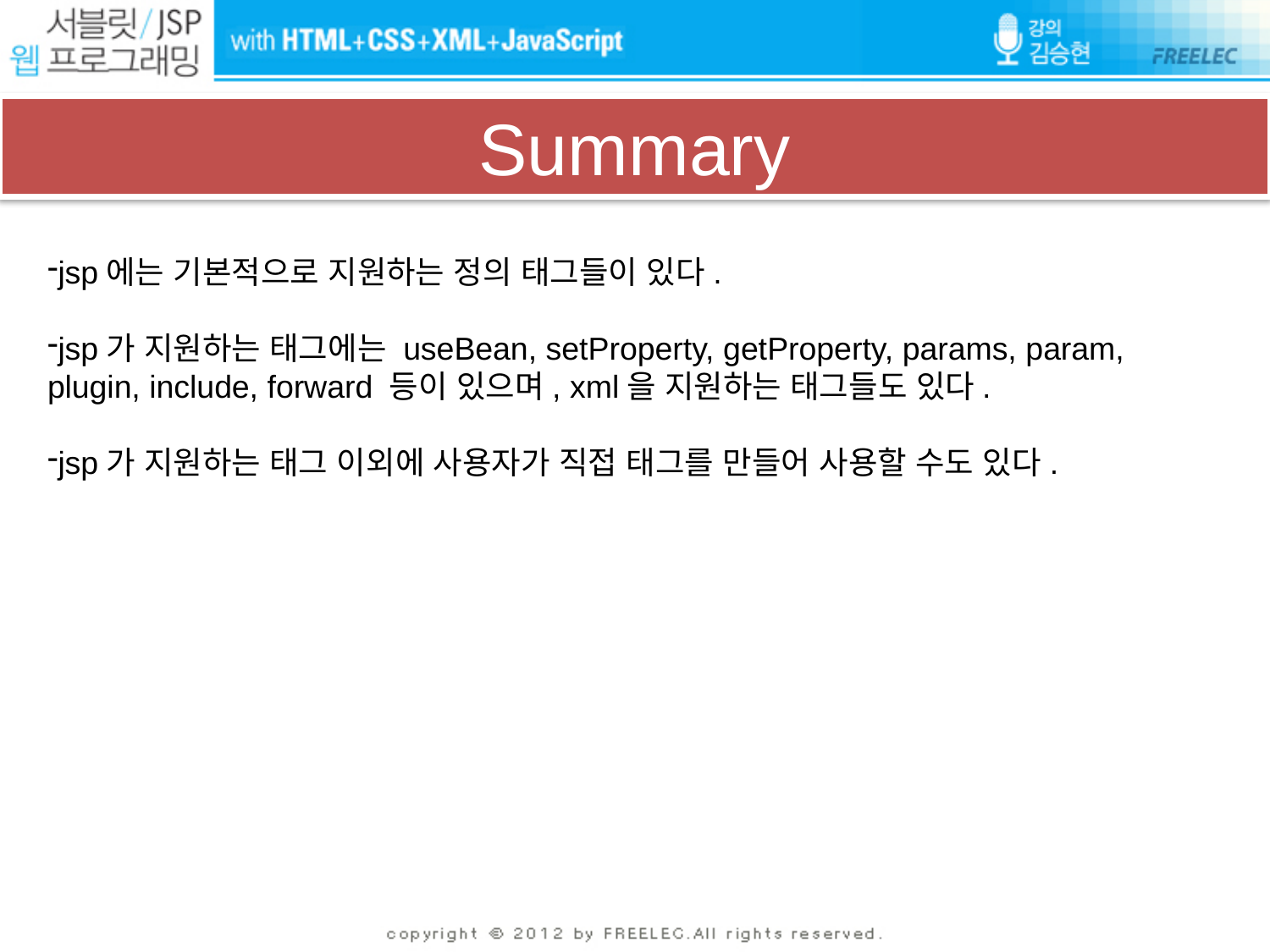

# Summary
jsp에는 기본적으로 지원하는 정의 태그들이 있다.

jsp가 지원하는 태그에는 useBean, setProperty, getProperty, params, param, plugin, include, forward 등이 있으며, xml을 지원하는 태그들도 있다.

jsp가 지원하는 태그 이외에 사용자가 직접 태그를 만들어 사용할 수도 있다.